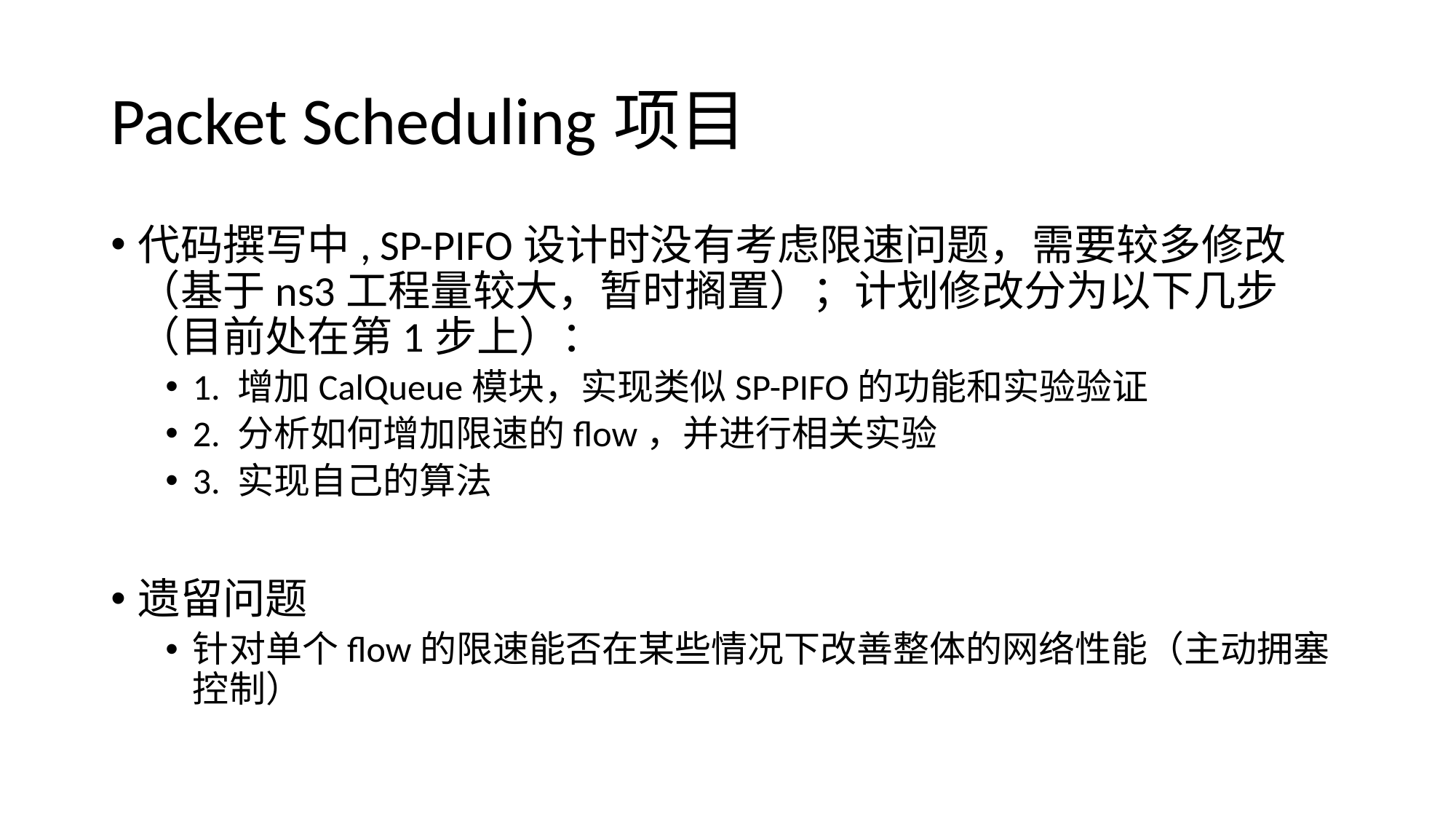

# Packet Scheduling项目
代码撰写中, SP-PIFO设计时没有考虑限速问题，需要较多修改（基于ns3工程量较大，暂时搁置）；计划修改分为以下几步（目前处在第1步上）：
1. 增加CalQueue模块，实现类似SP-PIFO的功能和实验验证
2. 分析如何增加限速的flow，并进行相关实验
3. 实现自己的算法

遗留问题
针对单个flow的限速能否在某些情况下改善整体的网络性能（主动拥塞控制）